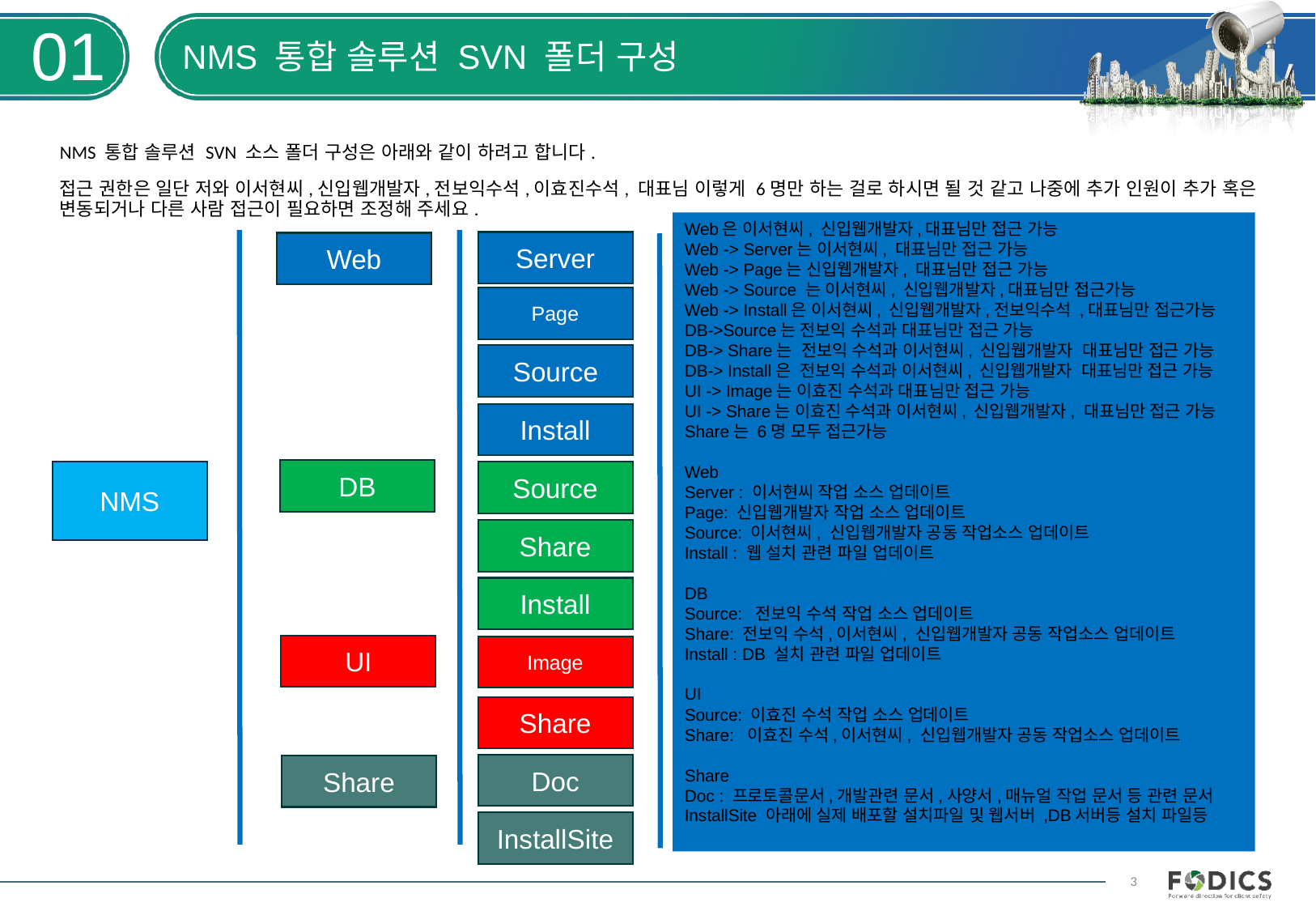

01
# NMS 통합 솔루션 SVN 폴더 구성
NMS 통합 솔루션 SVN 소스 폴더 구성은 아래와 같이 하려고 합니다.
접근 권한은 일단 저와 이서현씨,신입웹개발자,전보익수석,이효진수석, 대표님 이렇게 6명만 하는 걸로 하시면 될 것 같고 나중에 추가 인원이 추가 혹은 변동되거나 다른 사람 접근이 필요하면 조정해 주세요.

Web은 이서현씨, 신입웹개발자,대표님만 접근 가능
Web -> Server는 이서현씨, 대표님만 접근 가능
Web -> Page는 신입웹개발자, 대표님만 접근 가능
Web -> Source 는 이서현씨, 신입웹개발자,대표님만 접근가능
Web -> Install은 이서현씨, 신입웹개발자,전보익수석 ,대표님만 접근가능
DB->Source는 전보익 수석과 대표님만 접근 가능
DB-> Share는  전보익 수석과 이서현씨, 신입웹개발자  대표님만 접근 가능
DB-> Install은  전보익 수석과 이서현씨, 신입웹개발자  대표님만 접근 가능
UI -> Image는 이효진 수석과 대표님만 접근 가능
UI -> Share는 이효진 수석과 이서현씨, 신입웹개발자, 대표님만 접근 가능
Share는 6명 모두 접근가능

Web
Server : 이서현씨 작업 소스 업데이트
Page: 신입웹개발자 작업 소스 업데이트
Source: 이서현씨, 신입웹개발자 공동 작업소스 업데이트
Install : 웹 설치 관련 파일 업데이트

DB
Source:  전보익 수석 작업 소스 업데이트
Share: 전보익 수석,이서현씨, 신입웹개발자 공동 작업소스 업데이트
Install : DB 설치 관련 파일 업데이트

UI
Source: 이효진 수석 작업 소스 업데이트
Share:  이효진 수석,이서현씨, 신입웹개발자 공동 작업소스 업데이트

Share
Doc : 프로토콜문서,개발관련 문서,사양서,매뉴얼 작업 문서 등 관련 문서
InstallSite 아래에 실제 배포할 설치파일 및 웹서버 ,DB서버등 설치 파일등

Server
Web
Page
Source
Install
DB
NMS
Source
Share
Install
UI
Image
Share
Doc
Share
InstallSite
3